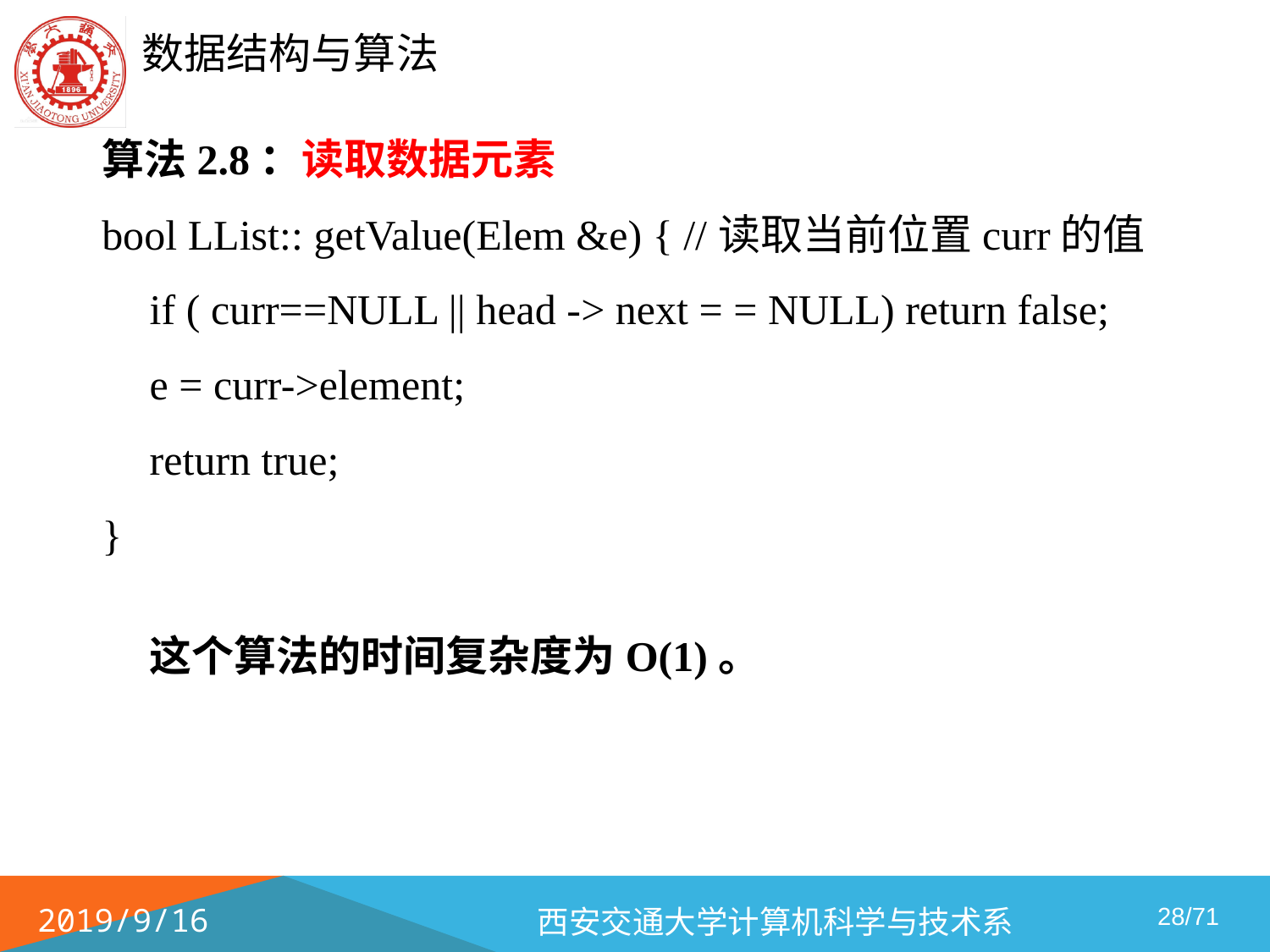

算法2.8：读取数据元素
bool LList:: getValue(Elem &e) { //读取当前位置curr的值
	if ( curr==NULL || head -> next = = NULL) return false;
	e = curr->element;
	return true;
}

	这个算法的时间复杂度为O(1)。